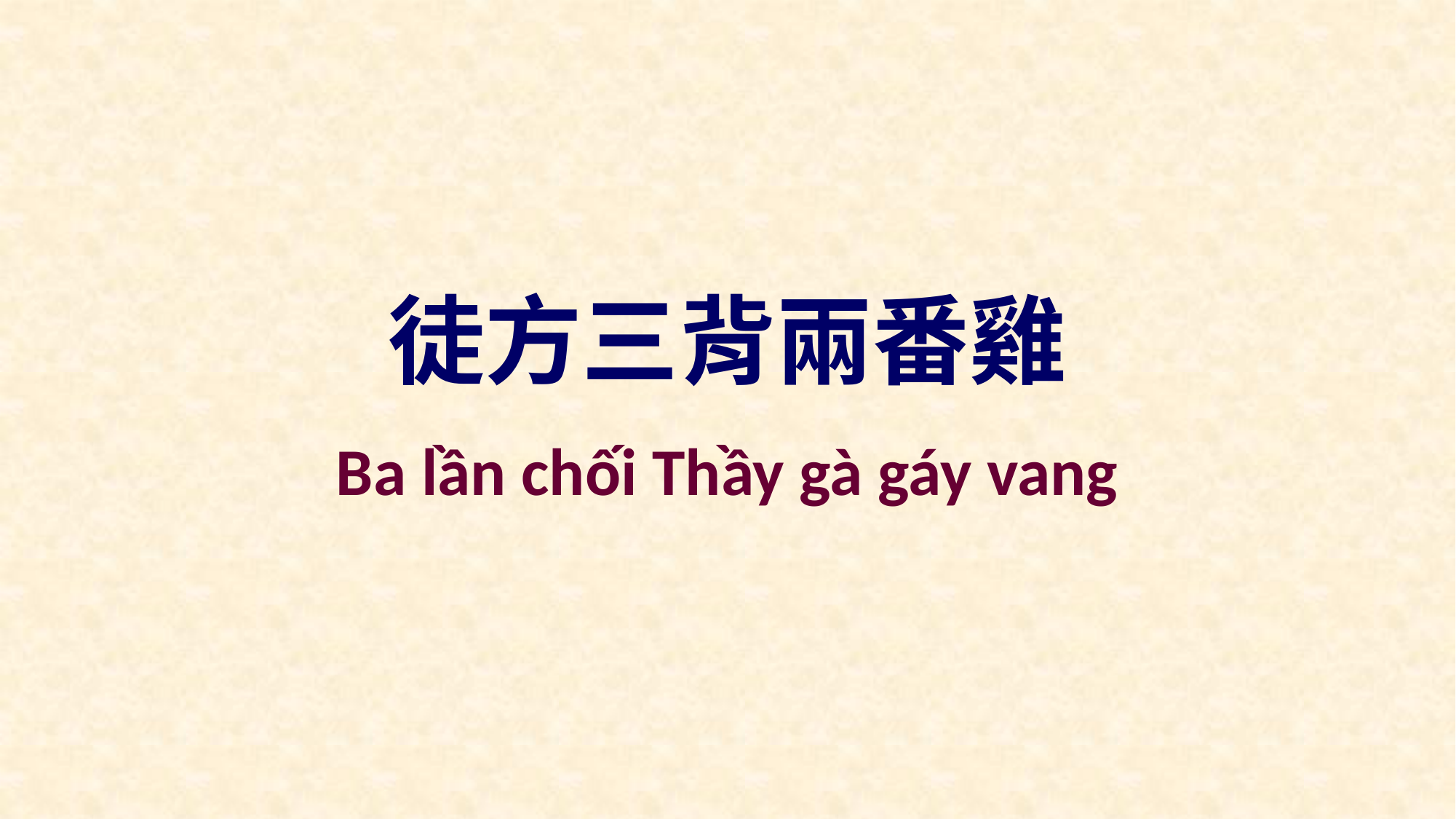

徒方三背兩番雞
Ba lần chối Thầy gà gáy vang